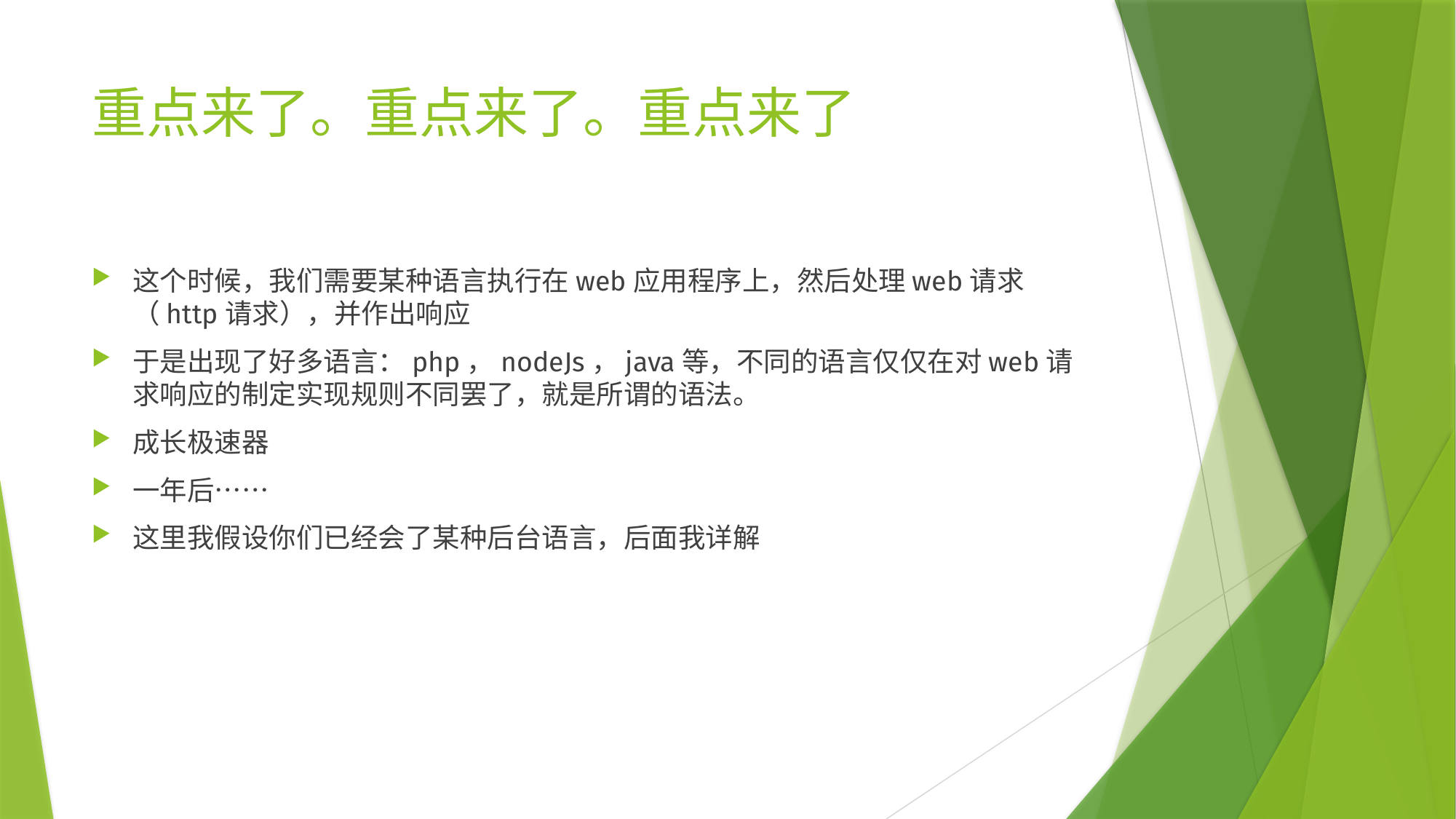

# 重点来了。重点来了。重点来了
这个时候，我们需要某种语言执行在web应用程序上，然后处理web请求（http请求），并作出响应
于是出现了好多语言：php，nodeJs，java等，不同的语言仅仅在对web请求响应的制定实现规则不同罢了，就是所谓的语法。
成长极速器
一年后……
这里我假设你们已经会了某种后台语言，后面我详解